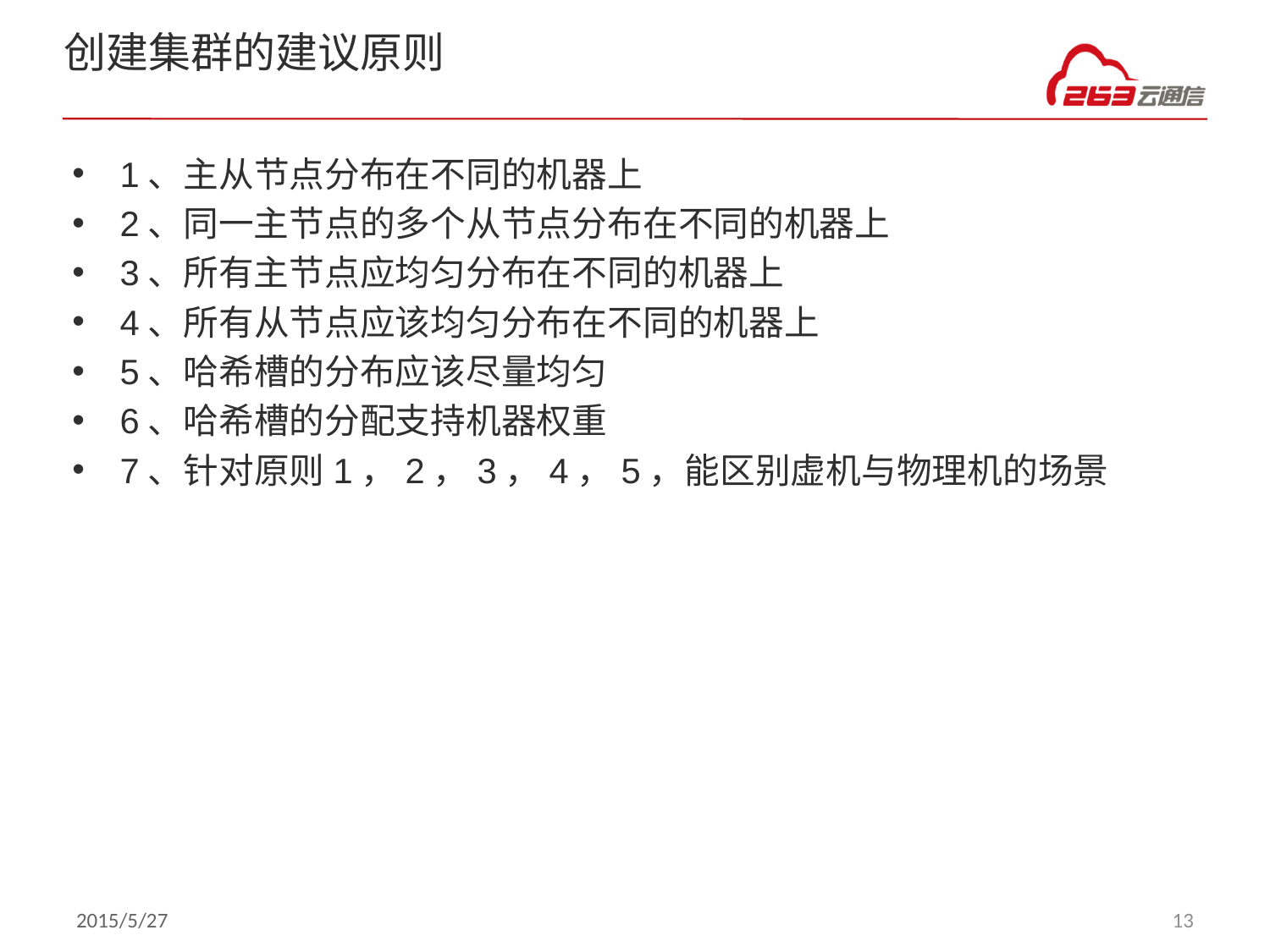

# 创建集群的建议原则
1、主从节点分布在不同的机器上
2、同一主节点的多个从节点分布在不同的机器上
3、所有主节点应均匀分布在不同的机器上
4、所有从节点应该均匀分布在不同的机器上
5、哈希槽的分布应该尽量均匀
6、哈希槽的分配支持机器权重
7、针对原则1，2，3，4，5，能区别虚机与物理机的场景